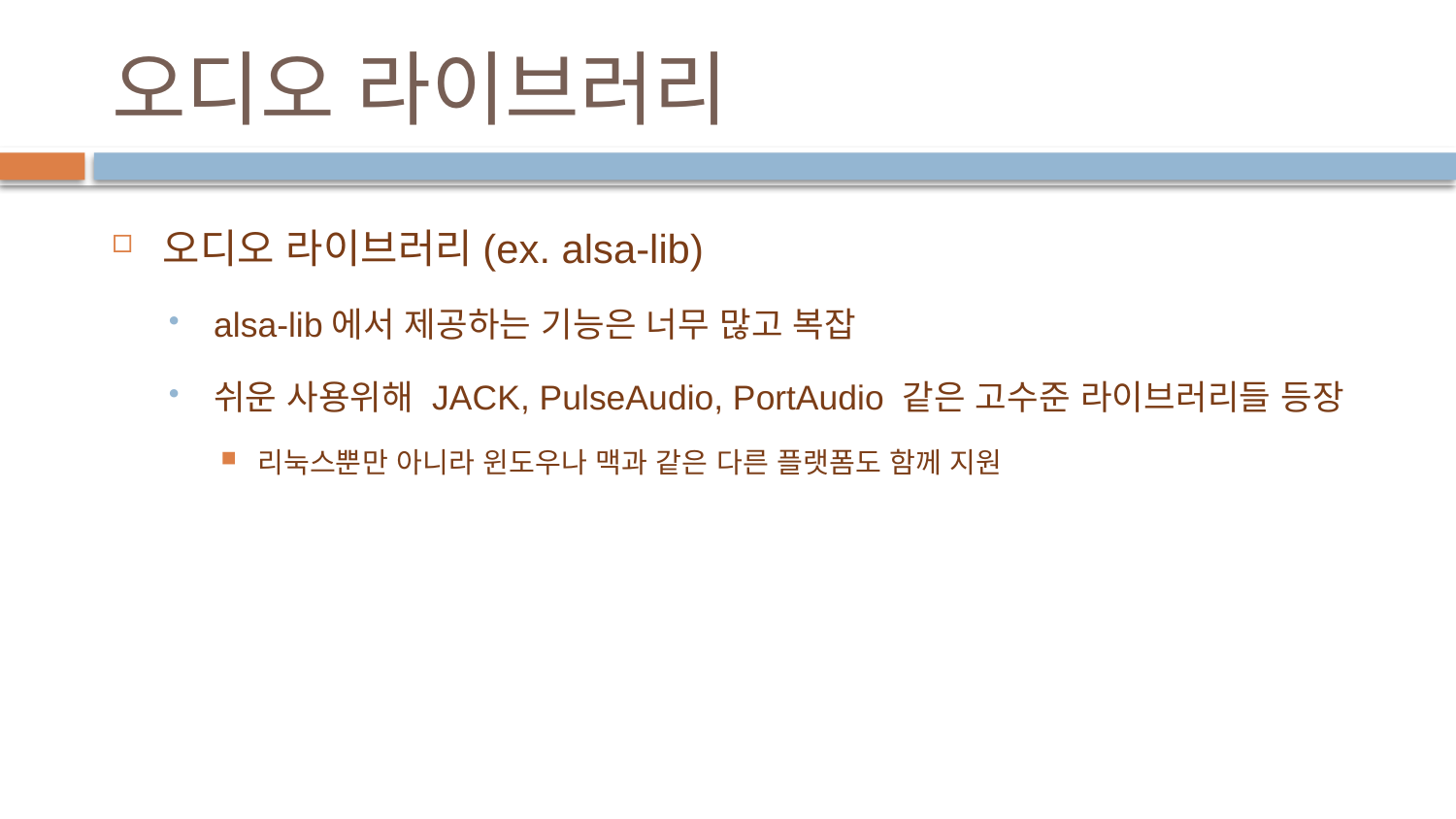

# 오디오 라이브러리
오디오 라이브러리(ex. alsa-lib)
alsa-lib에서 제공하는 기능은 너무 많고 복잡
쉬운 사용위해 JACK, PulseAudio, PortAudio 같은 고수준 라이브러리들 등장
리눅스뿐만 아니라 윈도우나 맥과 같은 다른 플랫폼도 함께 지원